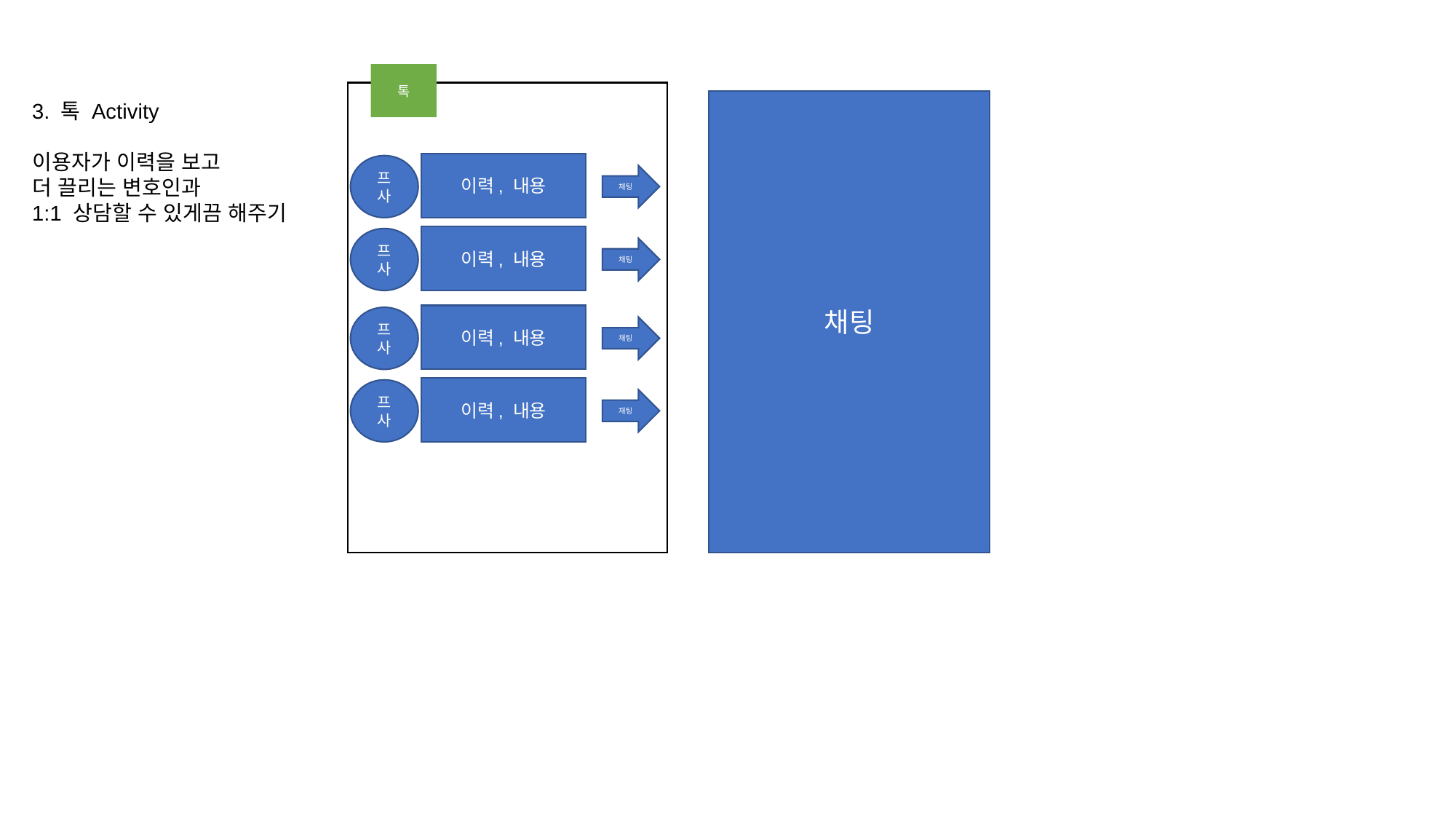

톡

채팅
3. 톡 Activity

이용자가 이력을 보고
더 끌리는 변호인과
1:1 상담할 수 있게끔 해주기
이력, 내용
프사
채팅
이력, 내용
프사
채팅
이력, 내용
프사
채팅
이력, 내용
프사
채팅